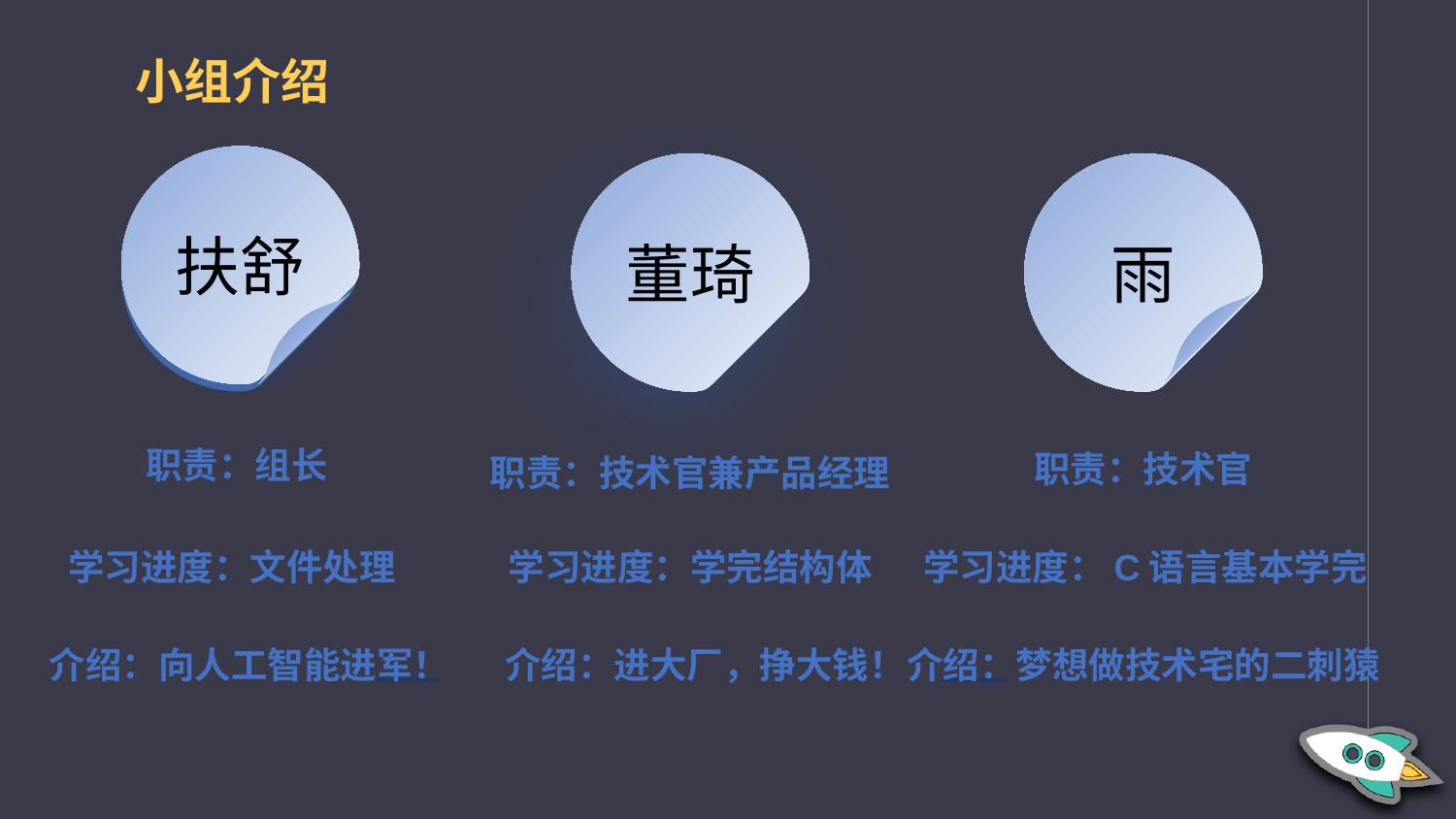

小组介绍
扶舒

雨

董琦
职责：组长
职责：技术官
职责：技术官兼产品经理
学习进度：文件处理
学习进度：学完结构体
学习进度：C语言基本学完
介绍：向人工智能进军！
介绍：进大厂，挣大钱！
介绍：梦想做技术宅的二刺猿